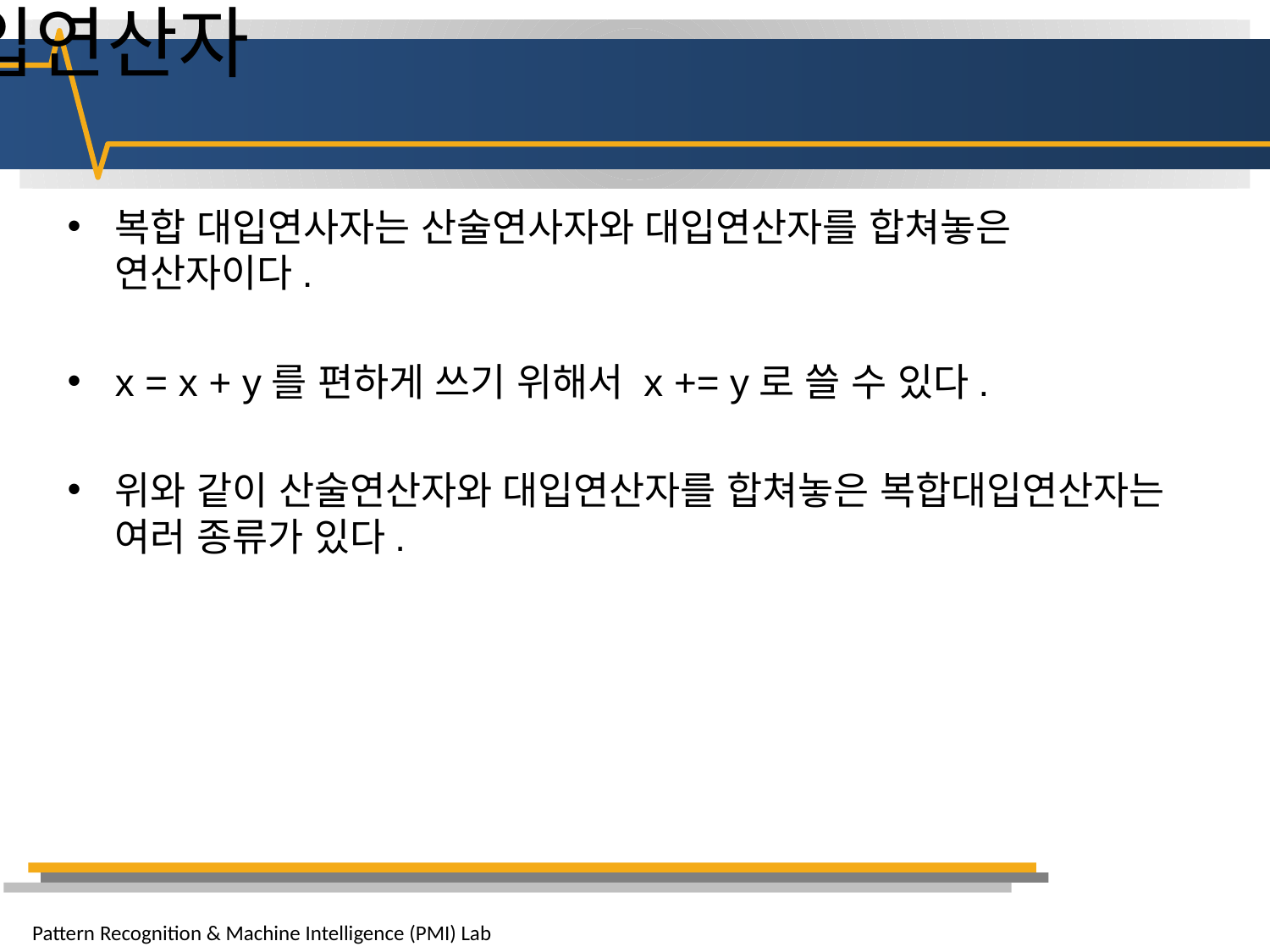

# 복합대입연산자
복합 대입연사자는 산술연사자와 대입연산자를 합쳐놓은 연산자이다.

x = x + y를 편하게 쓰기 위해서 x += y로 쓸 수 있다.

위와 같이 산술연산자와 대입연산자를 합쳐놓은 복합대입연산자는 여러 종류가 있다.